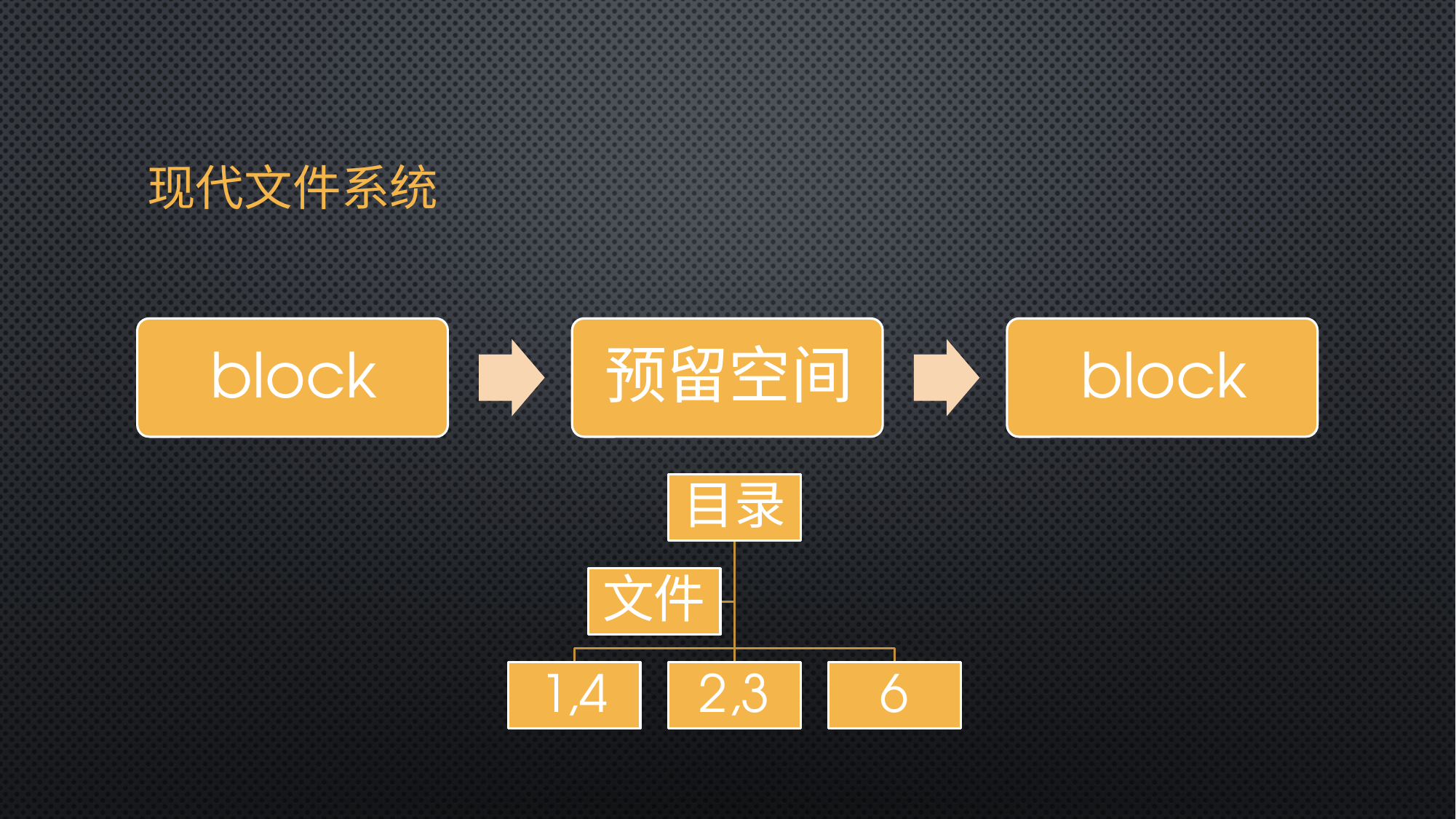

# 现代文件系统
block

预留空间

block
目录
1,4
2,3
6
文件